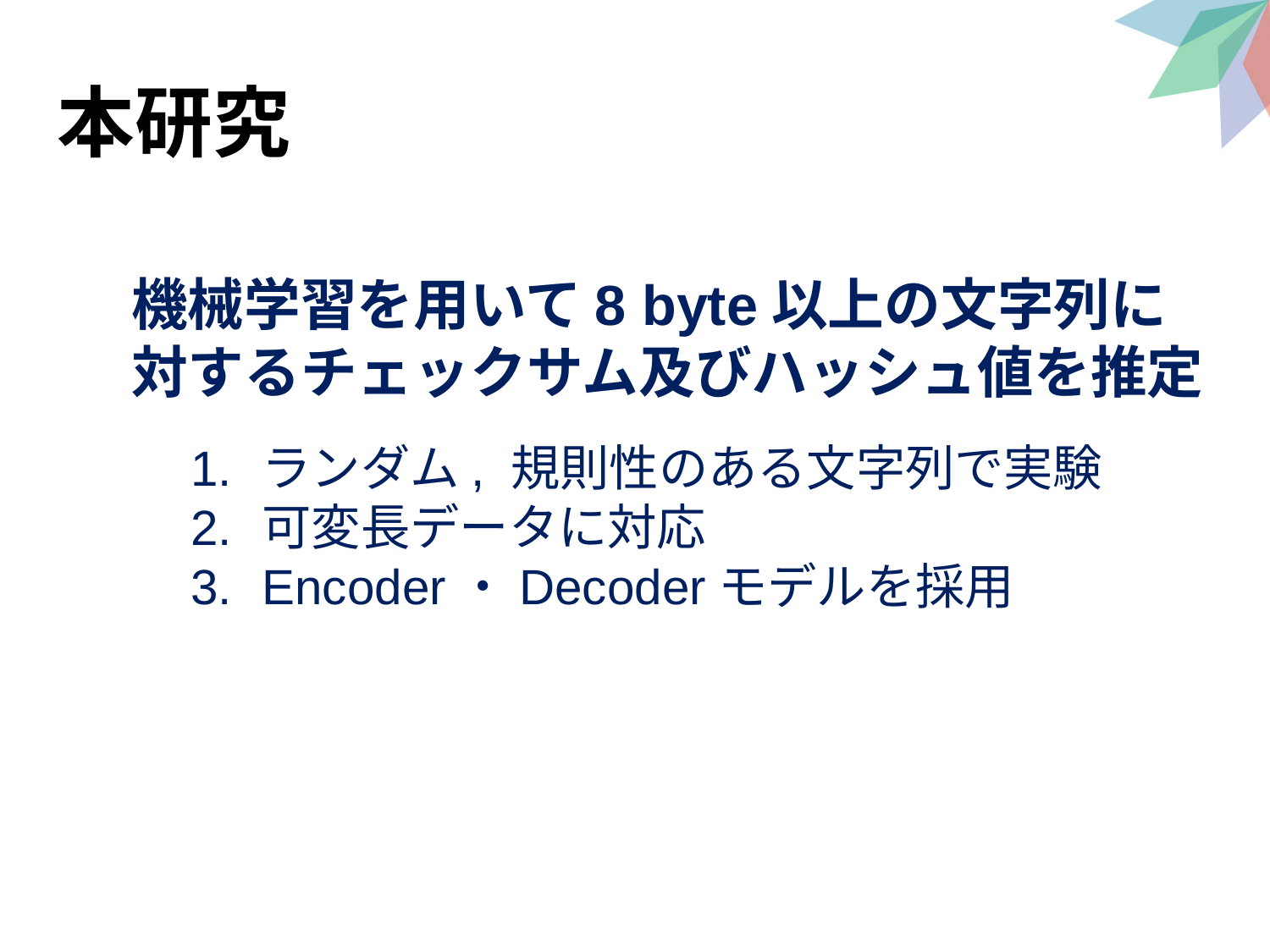

# 本研究
機械学習を用いて8 byte以上の文字列に対するチェックサム及びハッシュ値を推定

ランダム, 規則性のある文字列
Encoder・Decoderモデル

ランダム, 規則性のある文字列で実験
可変長データに対応
Encoder・Decoderモデルを採用

条件
チェックサム: 文字列の総和 mod 256
ハッシュ値：CRC16, CRC32, MD5, SHA1
チェックサム及びハッシュ値の位置は既知